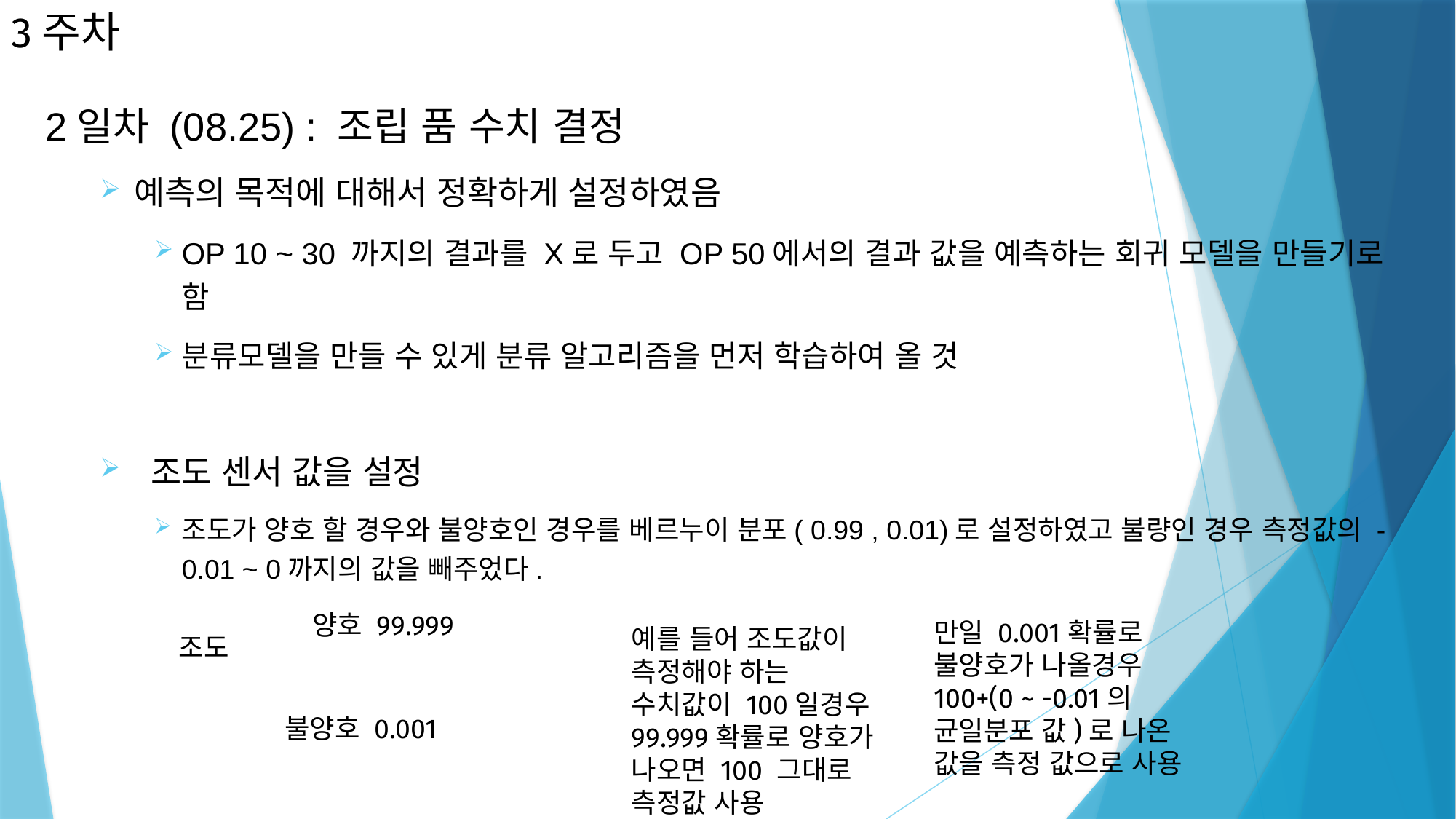

# 3주차
2일차 (08.25) : 조립 품 수치 결정
예측의 목적에 대해서 정확하게 설정하였음
OP 10 ~ 30 까지의 결과를 X로 두고 OP 50에서의 결과 값을 예측하는 회귀 모델을 만들기로 함
분류모델을 만들 수 있게 분류 알고리즘을 먼저 학습하여 올 것

 조도 센서 값을 설정
조도가 양호 할 경우와 불양호인 경우를 베르누이 분포( 0.99 , 0.01)로 설정하였고 불량인 경우 측정값의 -0.01 ~ 0까지의 값을 빼주었다.

양호 99.999
만일 0.001확률로 불양호가 나올경우 100+(0 ~ -0.01의 균일분포 값)로 나온 값을 측정 값으로 사용
예를 들어 조도값이 측정해야 하는 수치값이 100일경우 99.999확률로 양호가 나오면 100 그대로 측정값 사용
조도
불양호 0.001